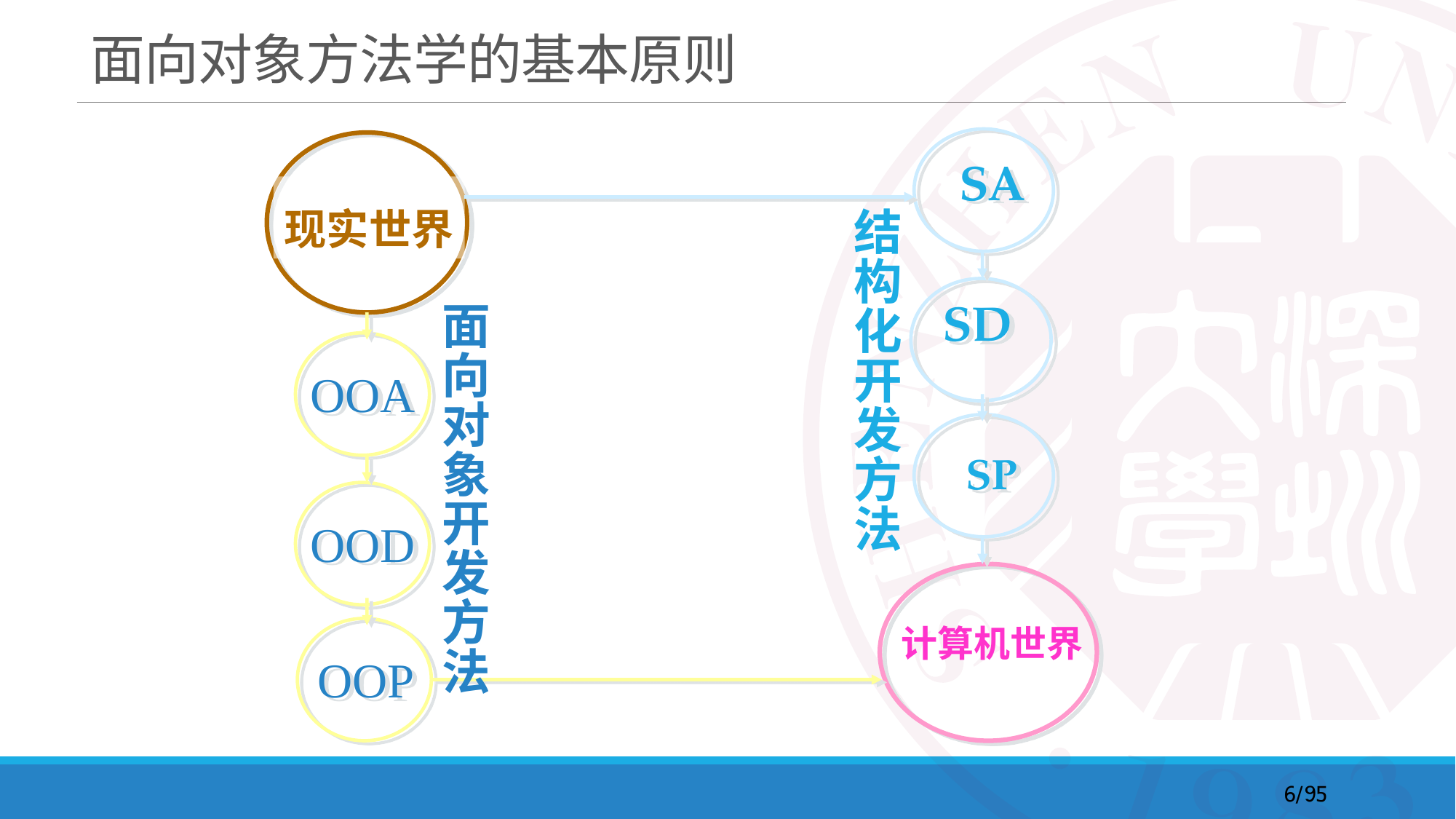

# 面向对象方法学的基本原则

SA
现实世界

结
构
化
开
发
方
法

SD
面
向
对
象
开
发
方
法

OOA

SP

OOD

计算机世界

OOP

6/95